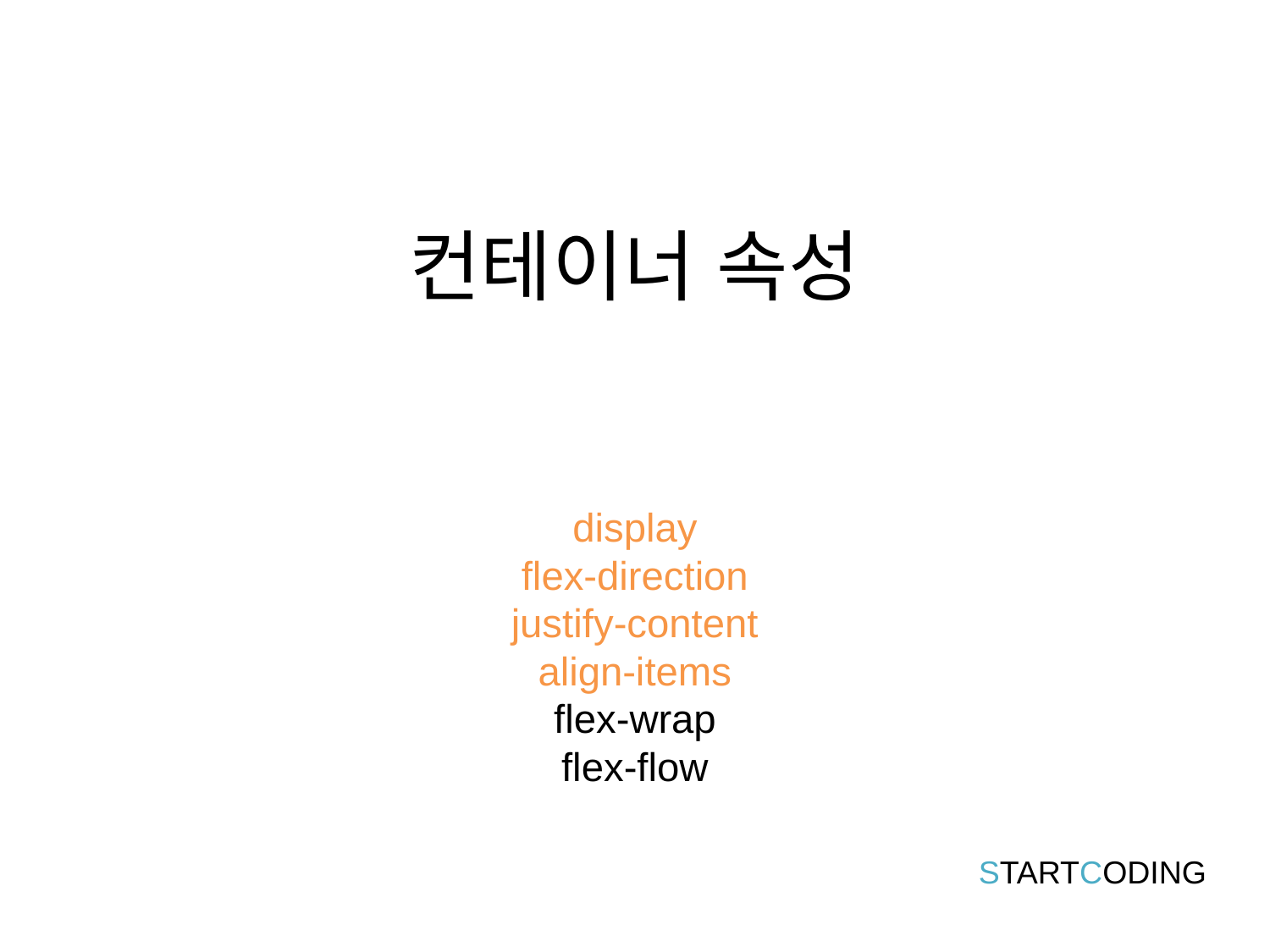

# 컨테이너 속성
display
flex-direction
justify-content
align-items
flex-wrap
flex-flow

STARTCODING